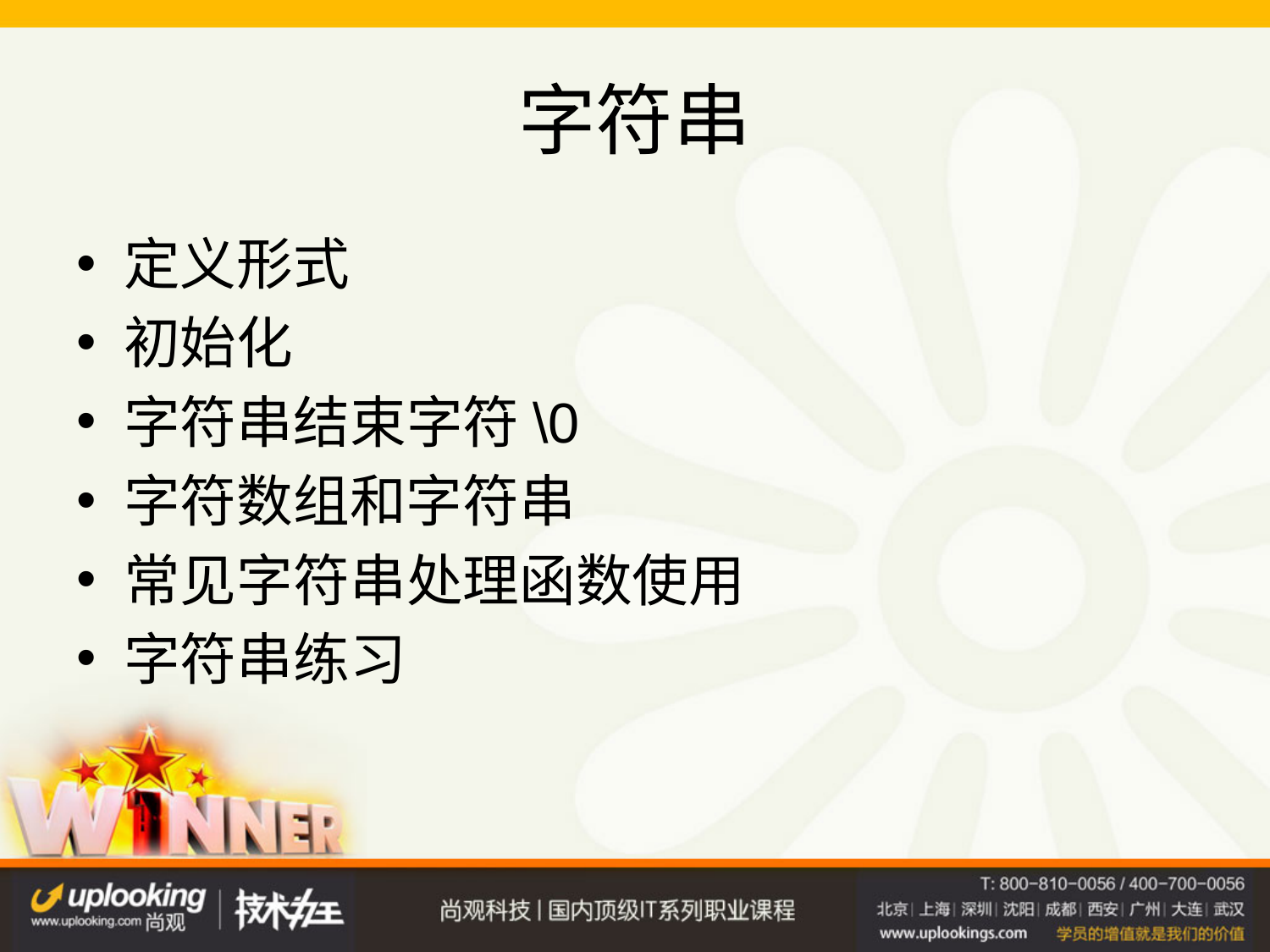

# 字符串
定义形式
初始化
字符串结束字符\0
字符数组和字符串
常见字符串处理函数使用
字符串练习